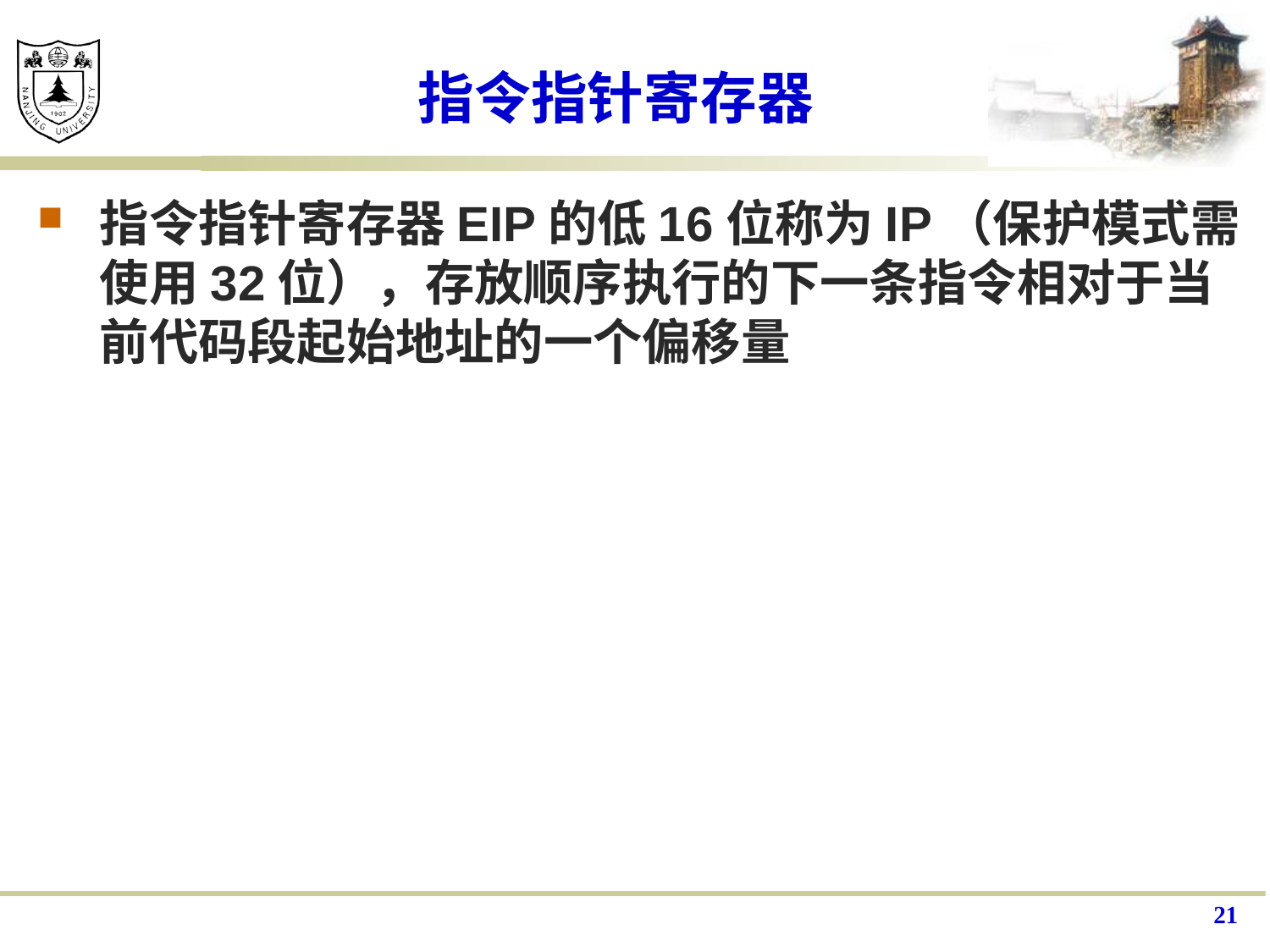

# 指令指针寄存器
指令指针寄存器EIP的低16位称为IP（保护模式需使用32位），存放顺序执行的下一条指令相对于当前代码段起始地址的一个偏移量
21